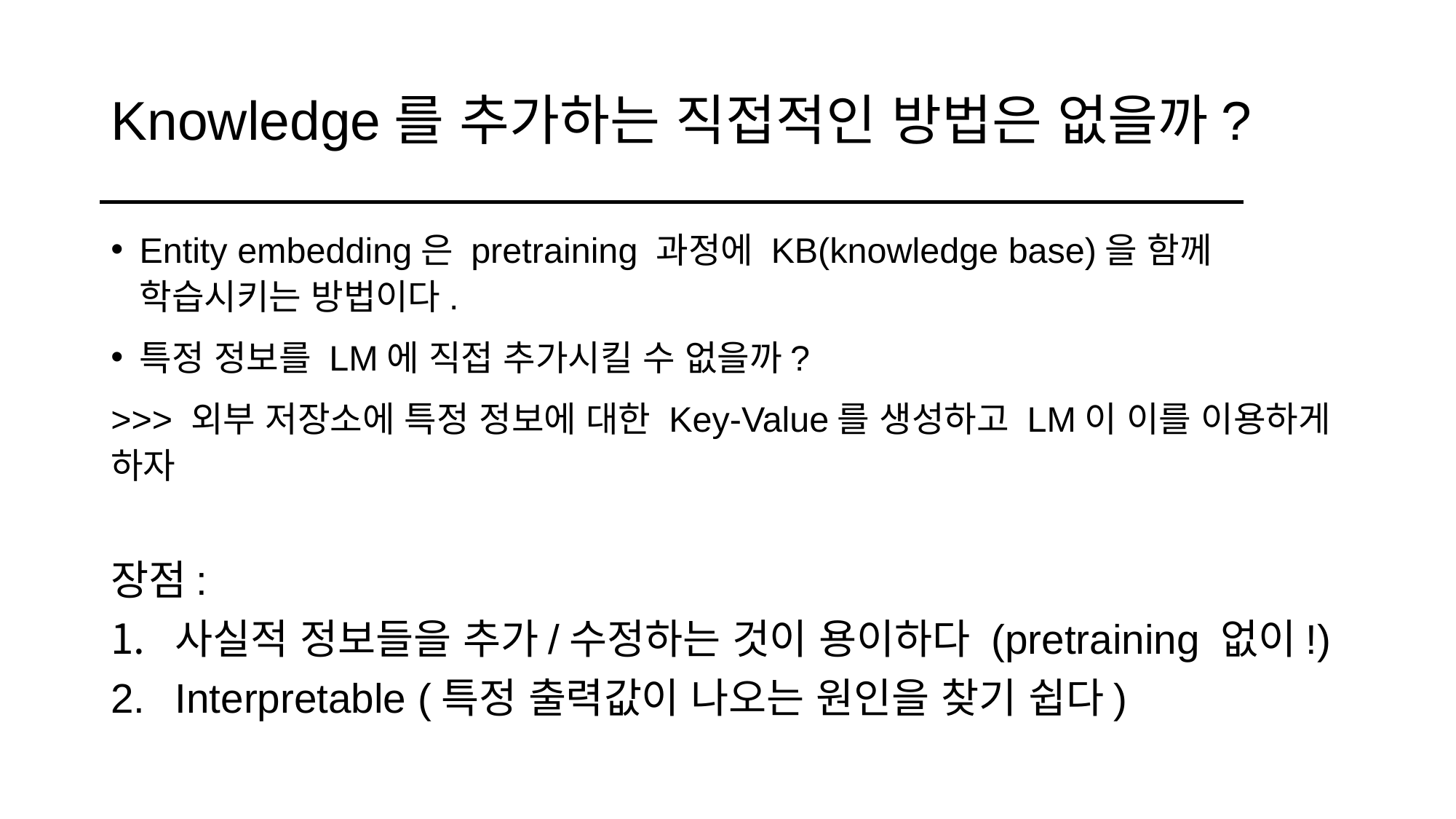

# Knowledge를 추가하는 직접적인 방법은 없을까?
Entity embedding은 pretraining 과정에 KB(knowledge base)을 함께 학습시키는 방법이다.
특정 정보를 LM에 직접 추가시킬 수 없을까?
>>> 외부 저장소에 특정 정보에 대한 Key-Value를 생성하고 LM이 이를 이용하게 하자

장점:
사실적 정보들을 추가/수정하는 것이 용이하다 (pretraining 없이!)
Interpretable (특정 출력값이 나오는 원인을 찾기 쉽다)